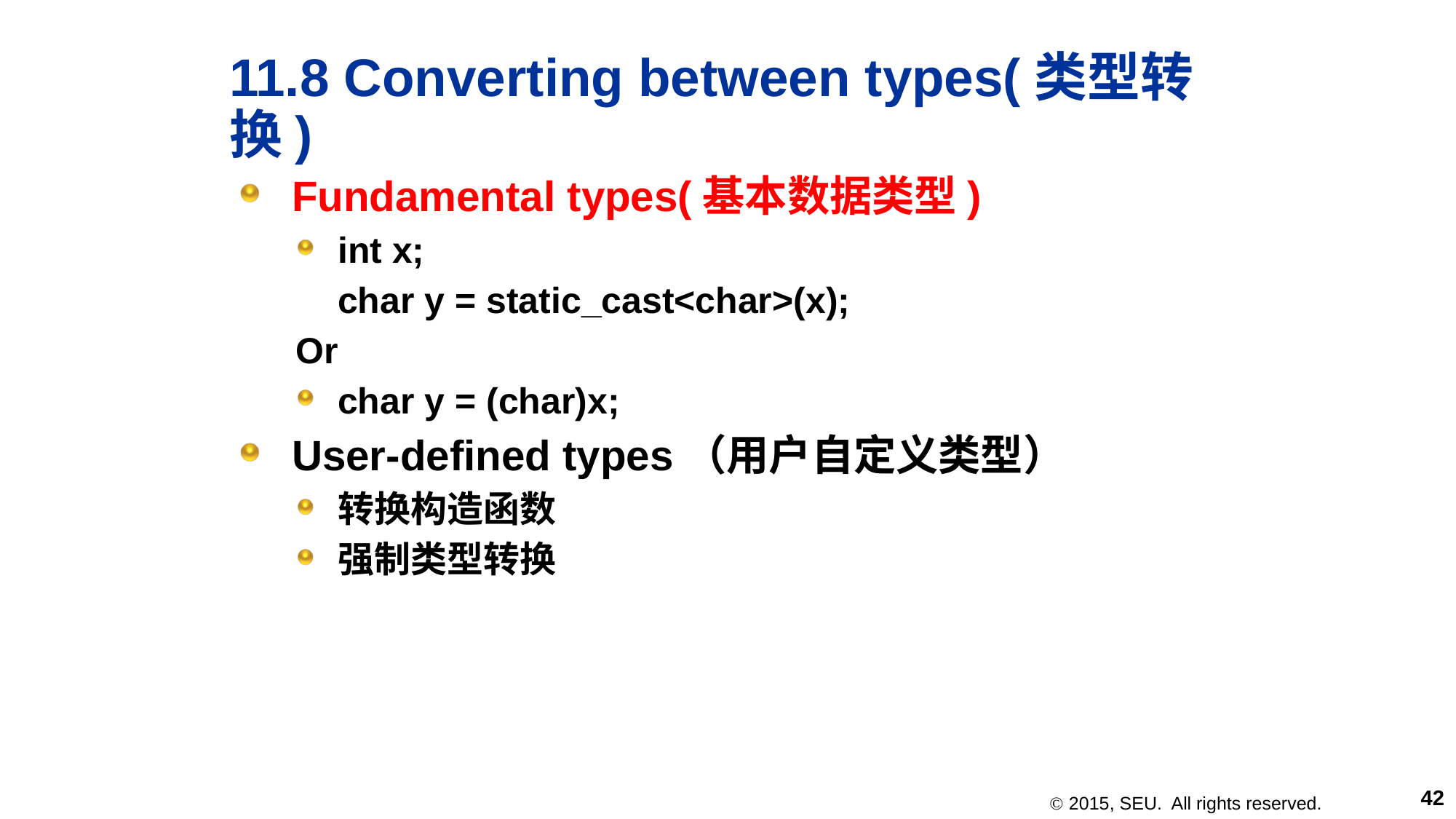

# 11.8 Converting between types(类型转换)
Fundamental types(基本数据类型)
int x;
	char y = static_cast<char>(x);
Or
char y = (char)x;
User-defined types（用户自定义类型）
转换构造函数
强制类型转换